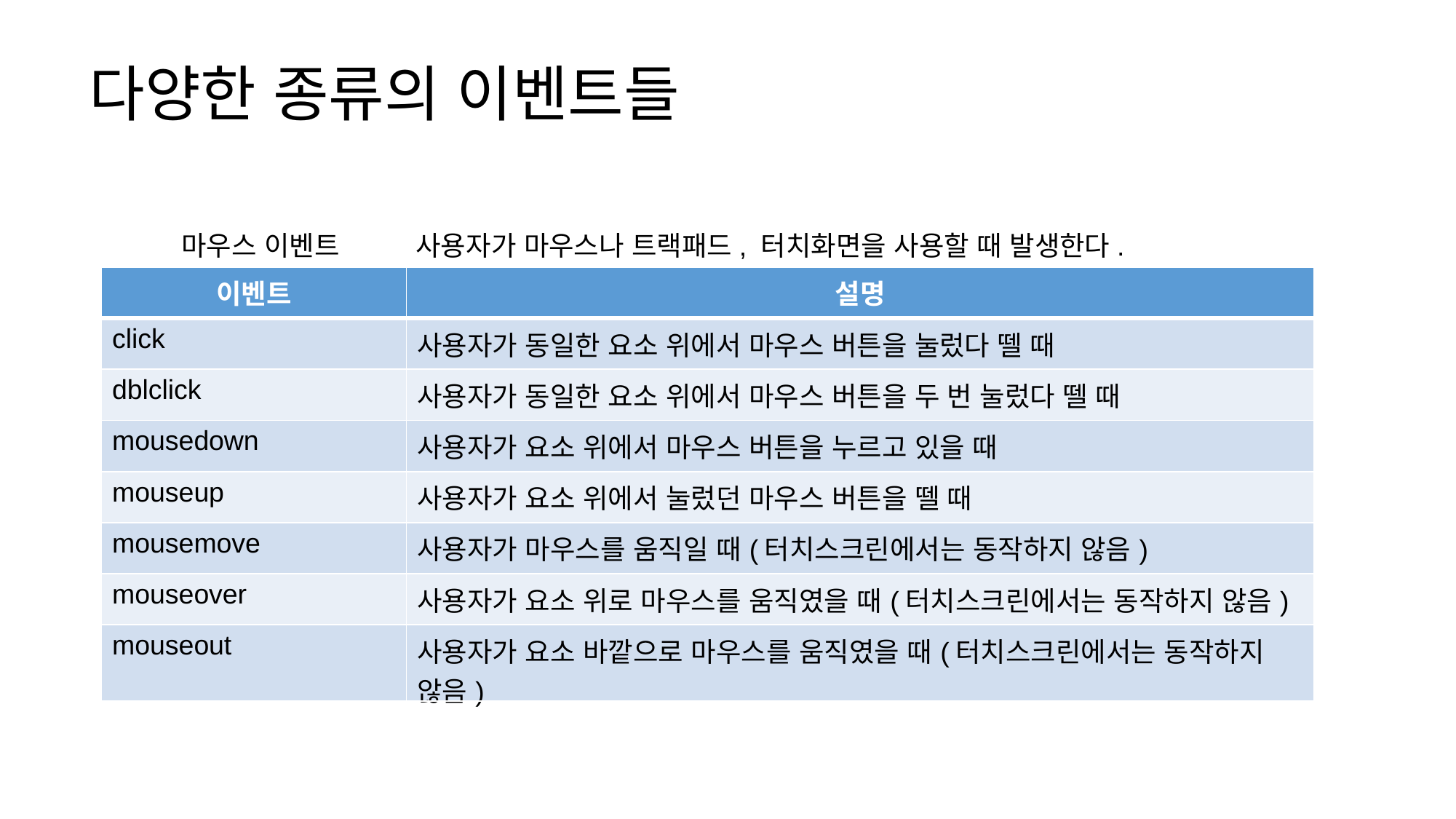

다양한 종류의 이벤트들
마우스 이벤트          사용자가 마우스나 트랙패드, 터치화면을 사용할 때 발생한다.
| 이벤트 | 설명 |
| --- | --- |
| click | 사용자가 동일한 요소 위에서 마우스 버튼을 눌렀다 뗄 때 |
| dblclick | 사용자가 동일한 요소 위에서 마우스 버튼을 두 번 눌렀다 뗄 때 |
| mousedown | 사용자가 요소 위에서 마우스 버튼을 누르고 있을 때 |
| mouseup | 사용자가 요소 위에서 눌렀던 마우스 버튼을 뗄 때 |
| mousemove | 사용자가 마우스를 움직일 때(터치스크린에서는 동작하지 않음) |
| mouseover | 사용자가 요소 위로 마우스를 움직였을 때(터치스크린에서는 동작하지 않음) |
| mouseout | 사용자가 요소 바깥으로 마우스를 움직였을 때(터치스크린에서는 동작하지 않음) |